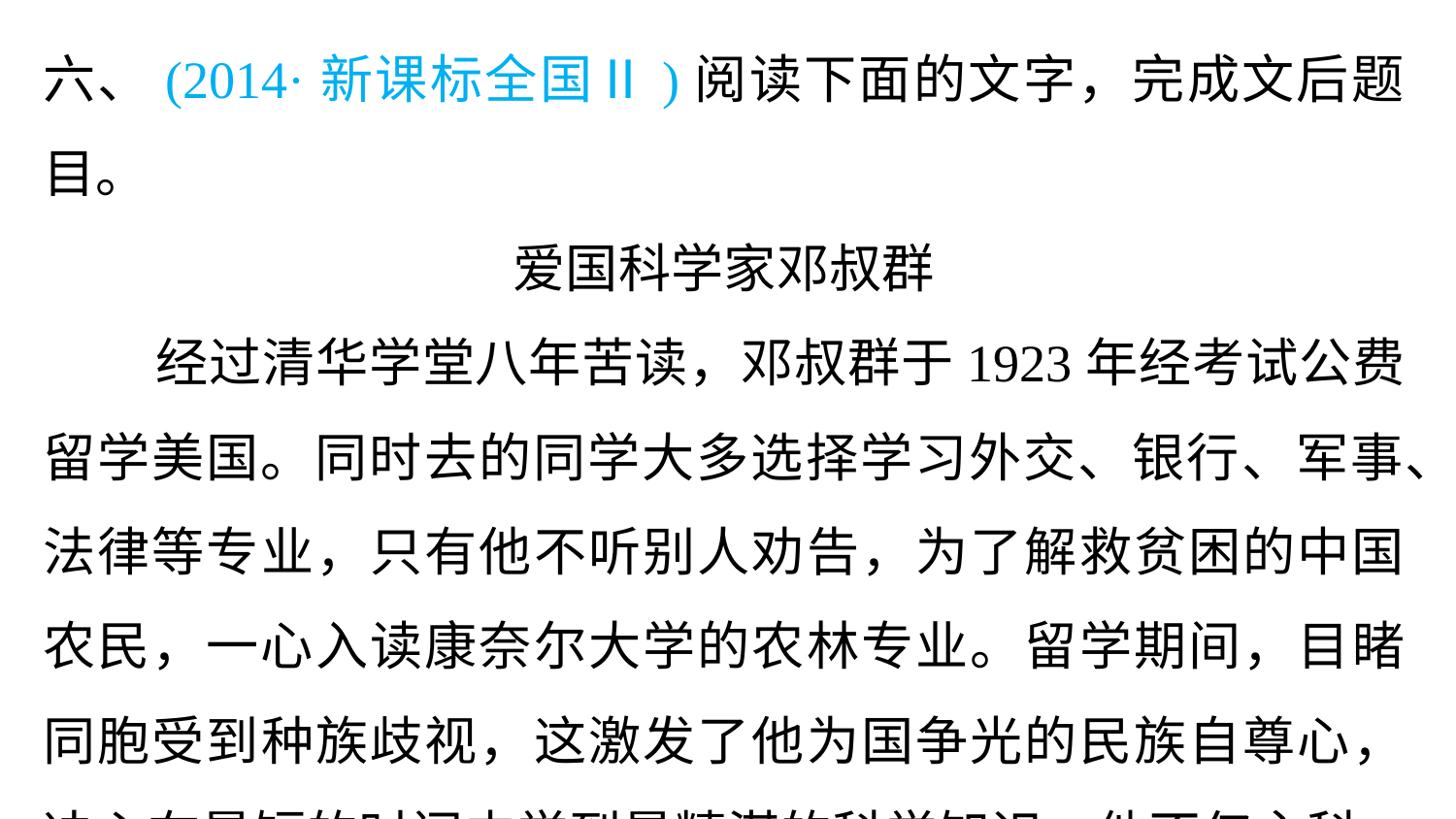

六、(2014·新课标全国Ⅱ)阅读下面的文字，完成文后题目。
爱国科学家邓叔群
        经过清华学堂八年苦读，邓叔群于1923年经考试公费留学美国。同时去的同学大多选择学习外交、银行、军事、法律等专业，只有他不听别人劝告，为了解救贫困的中国农民，一心入读康奈尔大学的农林专业。留学期间，目睹同胞受到种族歧视，这激发了他为国争光的民族自尊心，决心在最短的时间内学到最精湛的科学知识。他不仅主科